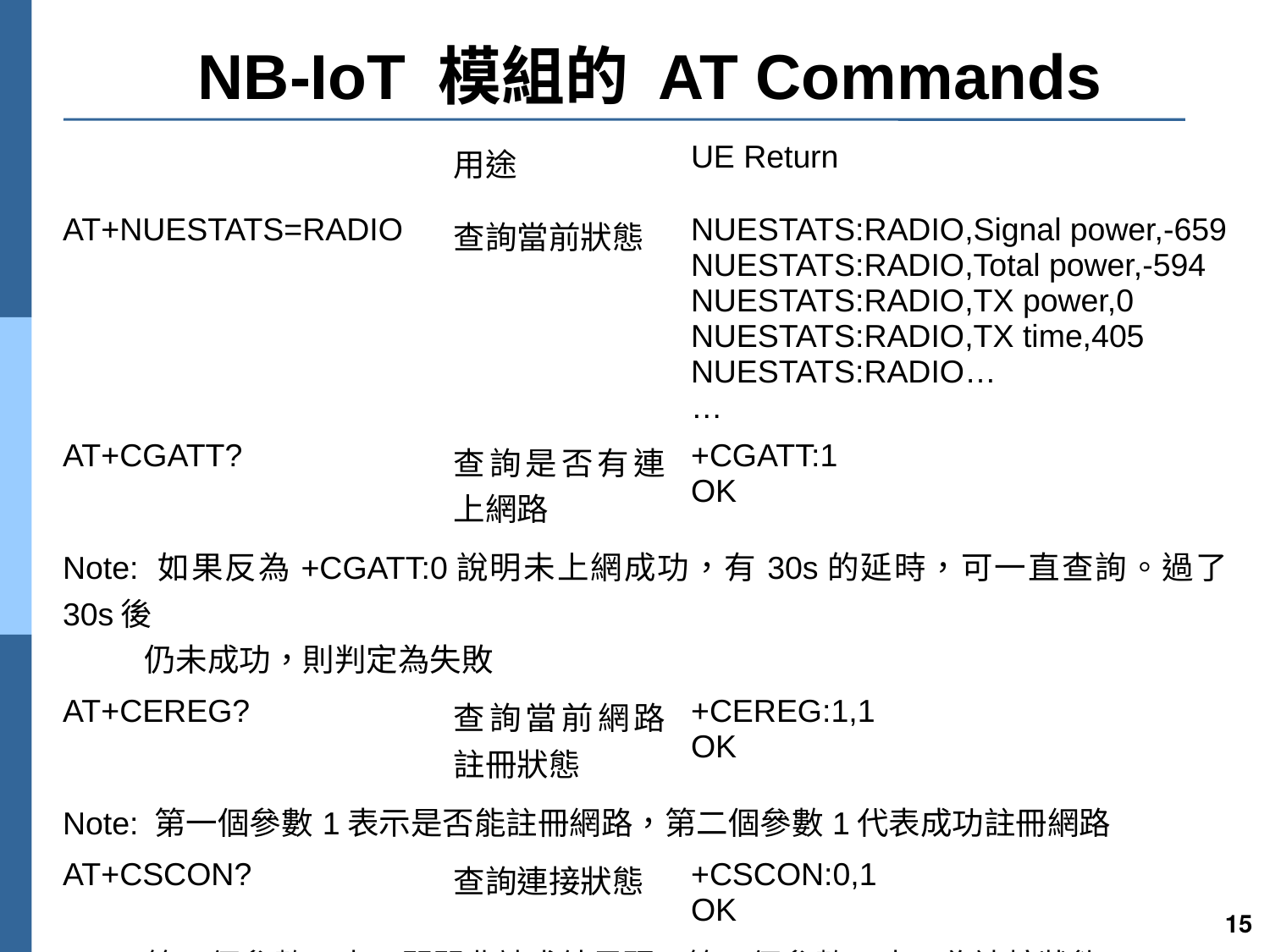

# NB-IoT 模組的 AT Commands
| 指令 | 用途 | UE Return |
| --- | --- | --- |
| AT+NUESTATS=RADIO | 查詢當前狀態 | NUESTATS:RADIO,Signal power,-659 NUESTATS:RADIO,Total power,-594 NUESTATS:RADIO,TX power,0 NUESTATS:RADIO,TX time,405 NUESTATS:RADIO… … |
| AT+CGATT? | 查詢是否有連上網路 | +CGATT:1 OK |
| Note: 如果反為+CGATT:0說明未上網成功，有30s的延時，可一直查詢。過了30s後 仍未成功，則判定為失敗 |  |  |
| AT+CEREG? | 查詢當前網路註冊狀態 | +CEREG:1,1 OK |
| Note: 第一個參數1表示是否能註冊網路，第二個參數1代表成功註冊網路 |  |  |
| AT+CSCON? | 查詢連接狀態 | +CSCON:0,1 OK |
| Note:第一個參數0表示關閉非請求結果碼，第二個參數1表示為連接狀態 |  |  |